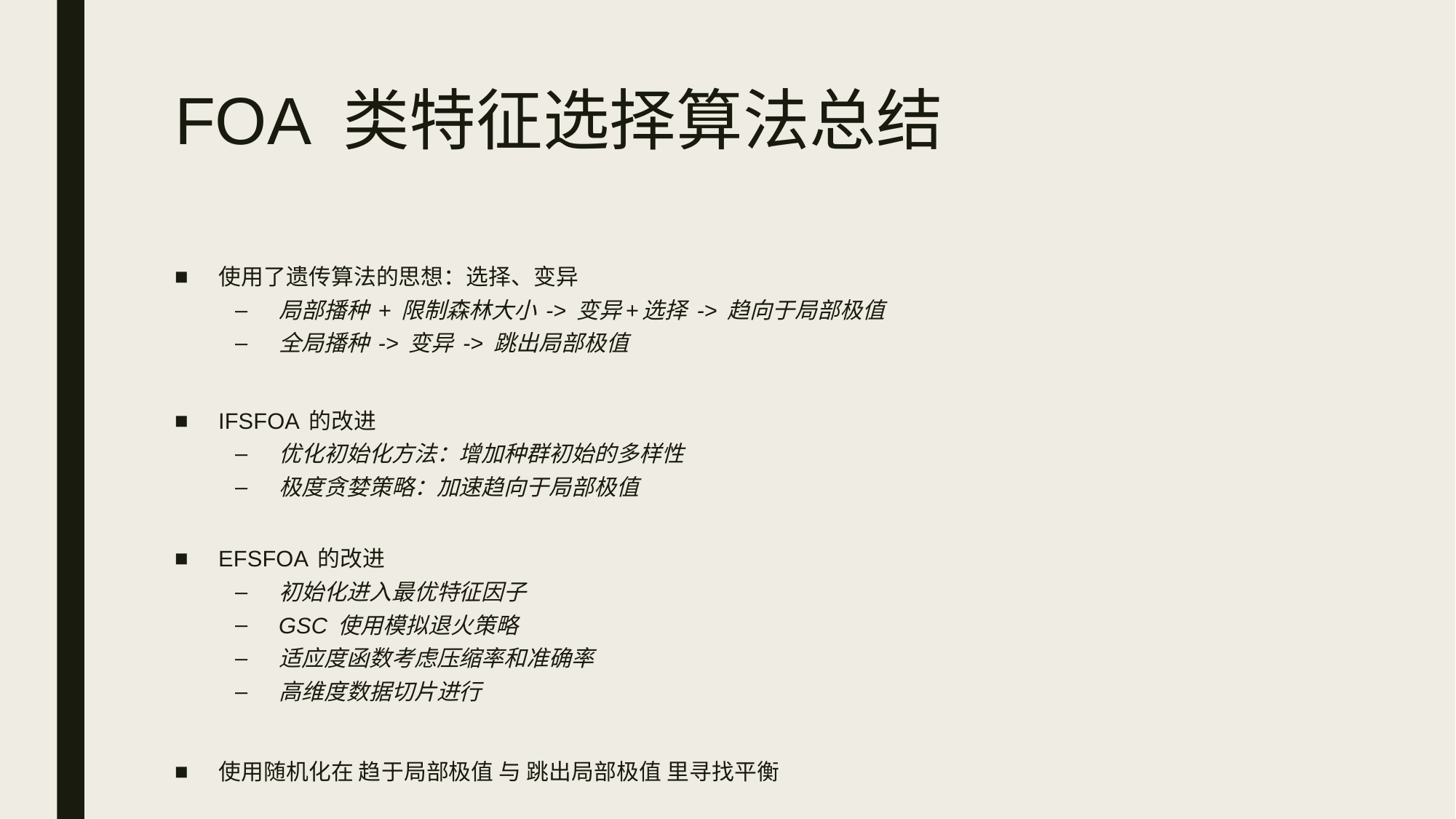

# FOA 类特征选择算法总结
使用了遗传算法的思想：选择、变异
局部播种 + 限制森林大小 -> 变异+选择 -> 趋向于局部极值
全局播种 -> 变异 -> 跳出局部极值

IFSFOA 的改进
优化初始化方法：增加种群初始的多样性
极度贪婪策略：加速趋向于局部极值

EFSFOA 的改进
初始化进入最优特征因子
GSC 使用模拟退火策略
适应度函数考虑压缩率和准确率
高维度数据切片进行

使用随机化在 趋于局部极值 与 跳出局部极值 里寻找平衡